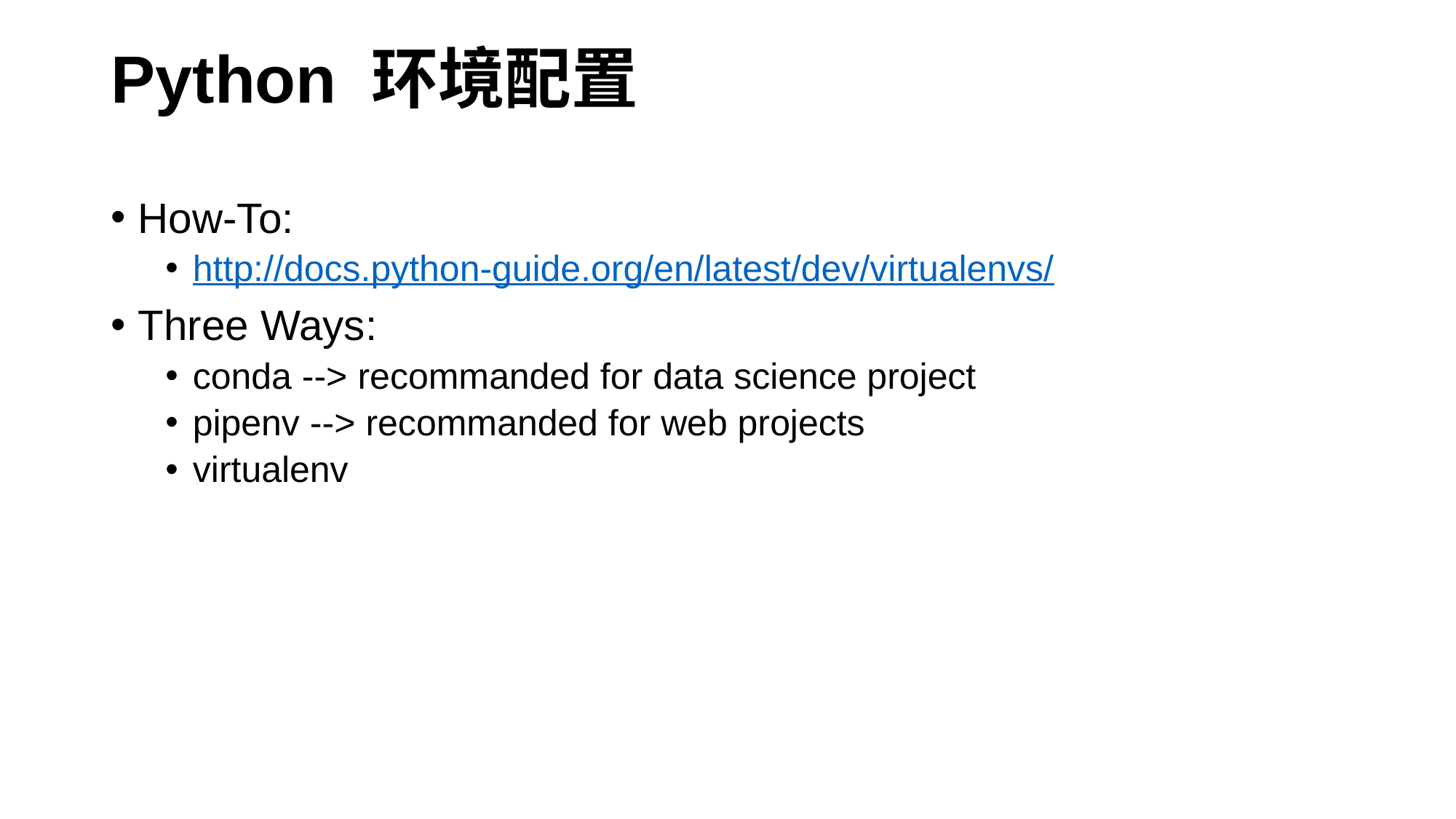

# Python 环境配置
How-To:
http://docs.python-guide.org/en/latest/dev/virtualenvs/
Three Ways:
conda --> recommanded for data science project
pipenv --> recommanded for web projects
virtualenv